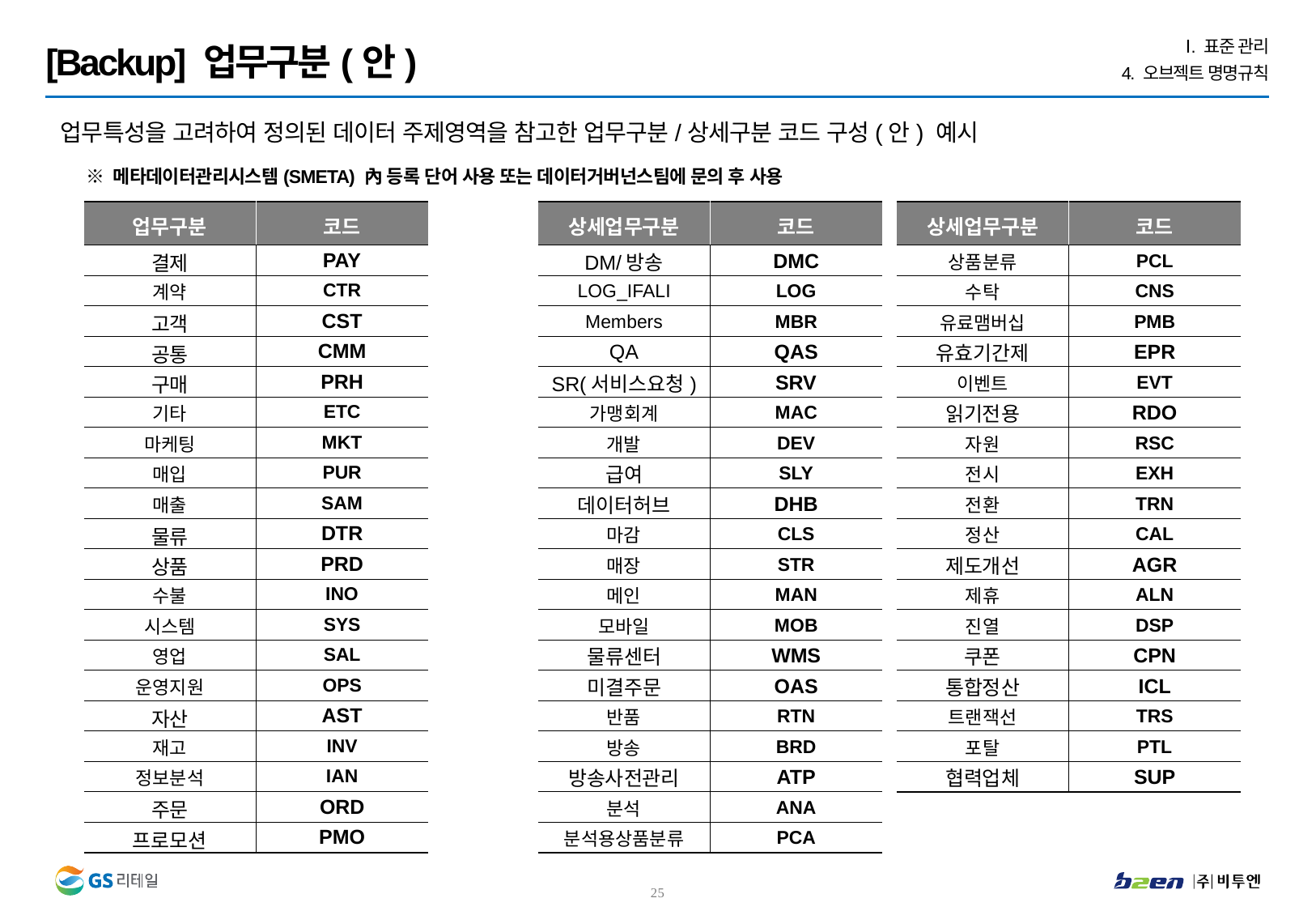

Ⅰ. 표준 관리
4. 오브젝트 명명규칙
[Backup] 업무구분(안)
업무특성을 고려하여 정의된 데이터 주제영역을 참고한 업무구분/상세구분 코드 구성(안) 예시
※ 메타데이터관리시스템(SMETA) 內 등록 단어 사용 또는 데이터거버넌스팀에 문의 후 사용
| 업무구분 | 코드 |
| --- | --- |
| 결제 | PAY |
| 계약 | CTR |
| 고객 | CST |
| 공통 | CMM |
| 구매 | PRH |
| 기타 | ETC |
| 마케팅 | MKT |
| 매입 | PUR |
| 매출 | SAM |
| 물류 | DTR |
| 상품 | PRD |
| 수불 | INO |
| 시스템 | SYS |
| 영업 | SAL |
| 운영지원 | OPS |
| 자산 | AST |
| 재고 | INV |
| 정보분석 | IAN |
| 주문 | ORD |
| 프로모션 | PMO |
| 상세업무구분 | 코드 |
| --- | --- |
| DM/방송 | DMC |
| LOG\_IFALI | LOG |
| Members | MBR |
| QA | QAS |
| SR(서비스요청) | SRV |
| 가맹회계 | MAC |
| 개발 | DEV |
| 급여 | SLY |
| 데이터허브 | DHB |
| 마감 | CLS |
| 매장 | STR |
| 메인 | MAN |
| 모바일 | MOB |
| 물류센터 | WMS |
| 미결주문 | OAS |
| 반품 | RTN |
| 방송 | BRD |
| 방송사전관리 | ATP |
| 분석 | ANA |
| 분석용상품분류 | PCA |
| 상세업무구분 | 코드 |
| --- | --- |
| 상품분류 | PCL |
| 수탁 | CNS |
| 유료맴버십 | PMB |
| 유효기간제 | EPR |
| 이벤트 | EVT |
| 읽기전용 | RDO |
| 자원 | RSC |
| 전시 | EXH |
| 전환 | TRN |
| 정산 | CAL |
| 제도개선 | AGR |
| 제휴 | ALN |
| 진열 | DSP |
| 쿠폰 | CPN |
| 통합정산 | ICL |
| 트랜잭선 | TRS |
| 포탈 | PTL |
| 협력업체 | SUP |
25